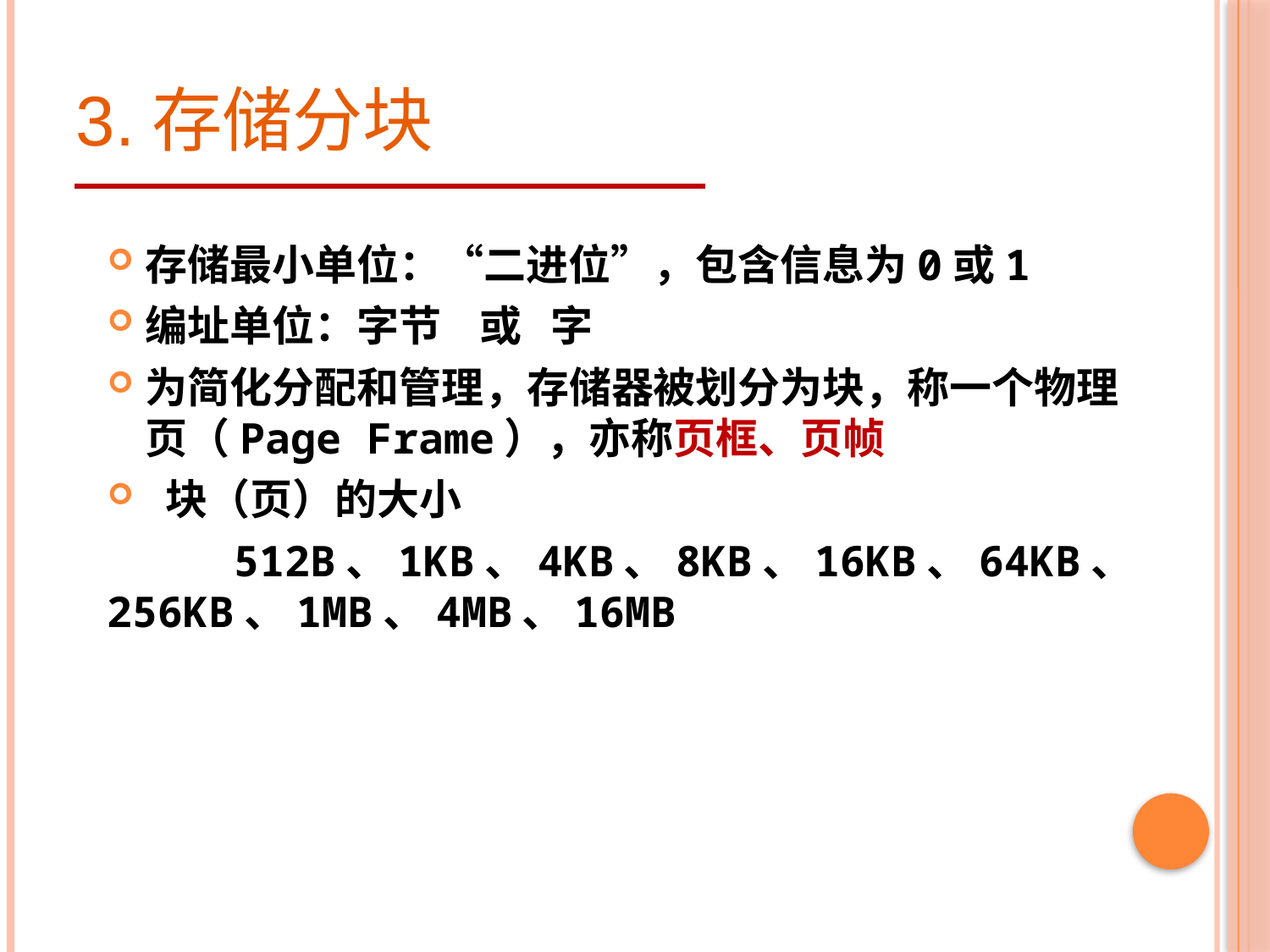

# 3.存储分块
存储最小单位：“二进位”，包含信息为0或1
编址单位：字节    或   字
为简化分配和管理，存储器被划分为块，称一个物理页（Page Frame），亦称页框、页帧
 块（页）的大小
     512B、1KB、4KB、8KB、16KB、64KB、256KB、1MB、4MB、16MB